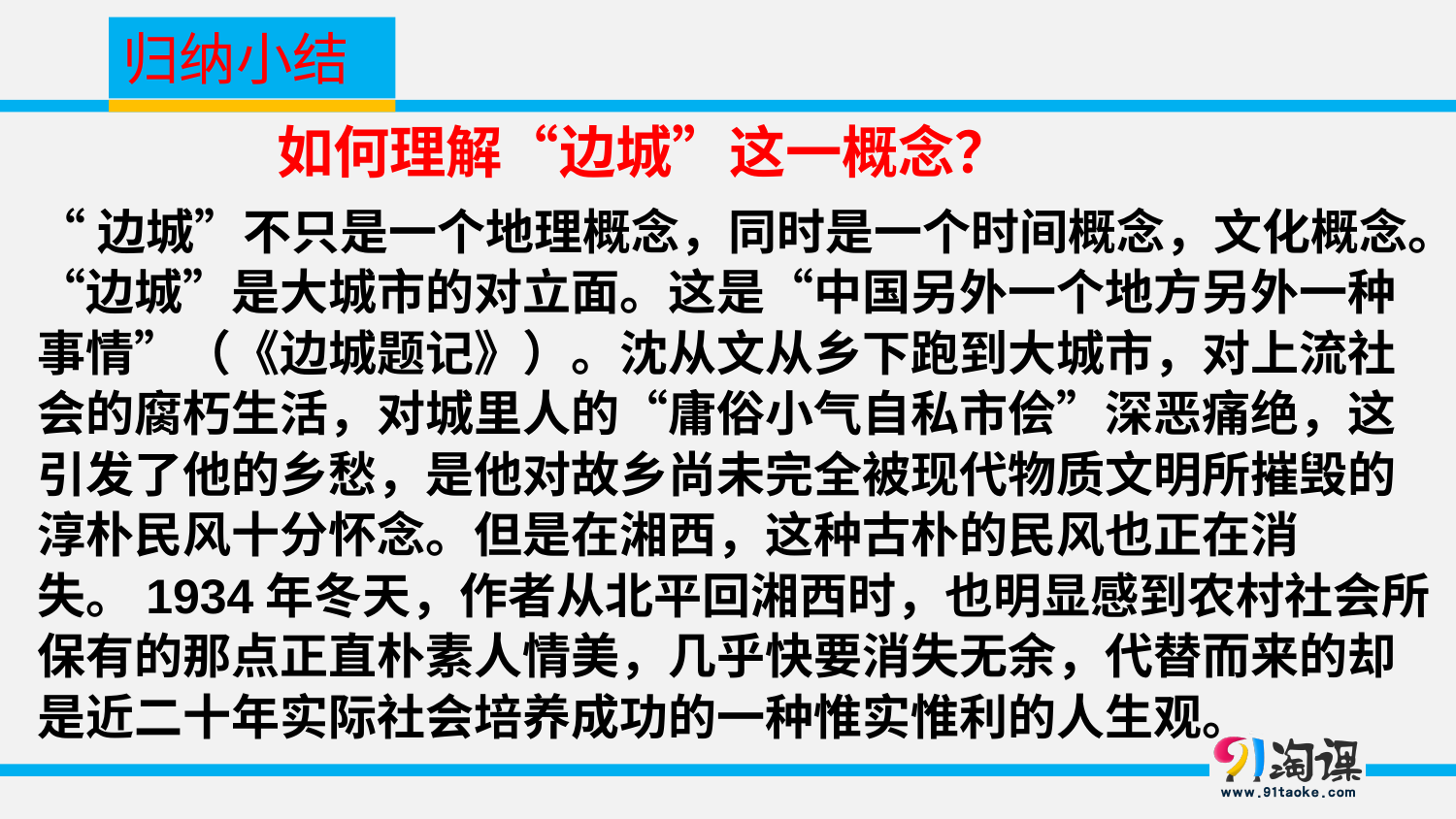

归纳小结
如何理解“边城”这一概念？
“边城”不只是一个地理概念，同时是一个时间概念，文化概念。“边城”是大城市的对立面。这是“中国另外一个地方另外一种事情”（《边城题记》）。沈从文从乡下跑到大城市，对上流社会的腐朽生活，对城里人的“庸俗小气自私市侩”深恶痛绝，这引发了他的乡愁，是他对故乡尚未完全被现代物质文明所摧毁的淳朴民风十分怀念。但是在湘西，这种古朴的民风也正在消失。1934年冬天，作者从北平回湘西时，也明显感到农村社会所保有的那点正直朴素人情美，几乎快要消失无余，代替而来的却是近二十年实际社会培养成功的一种惟实惟利的人生观。